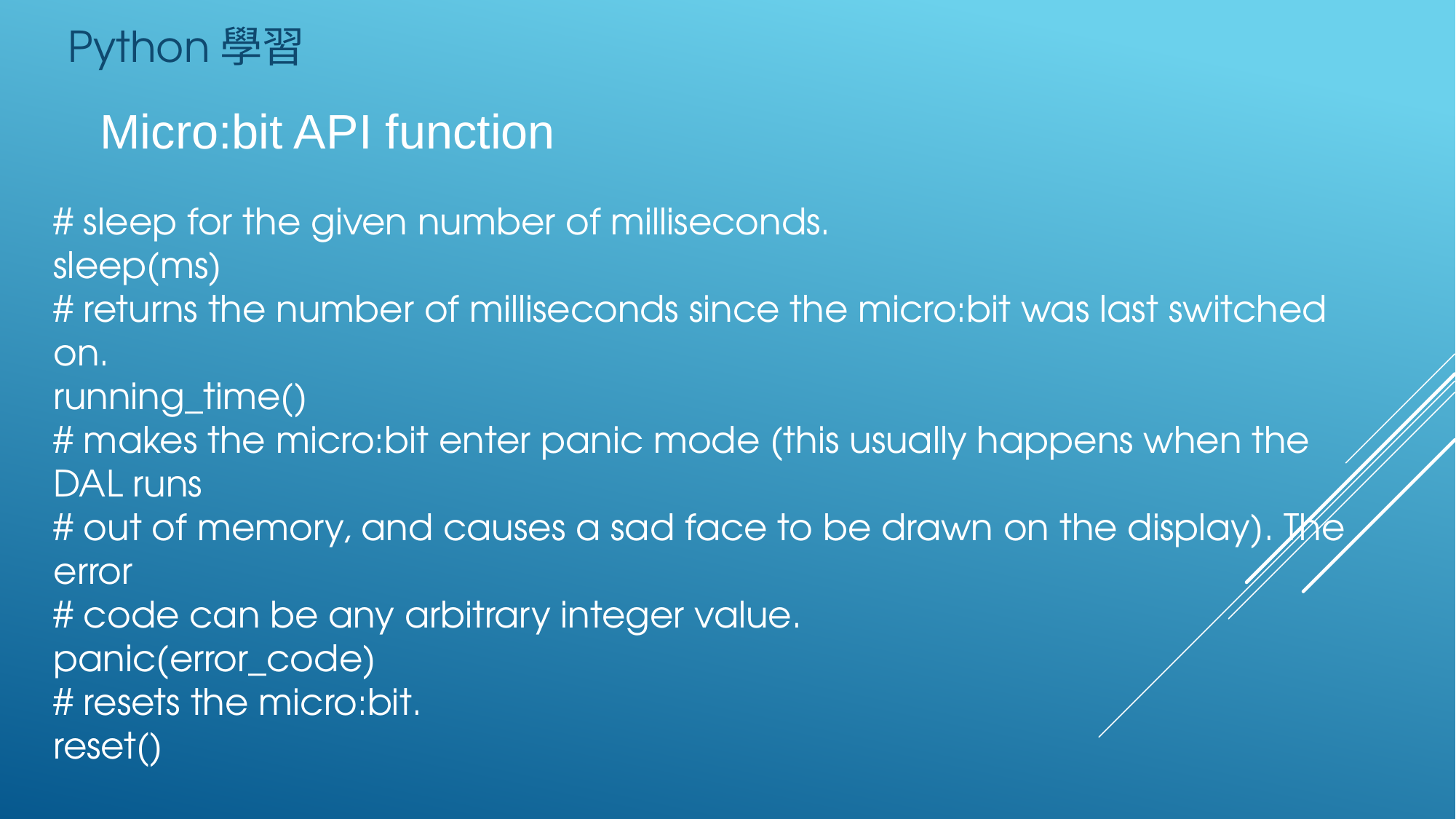

Python學習
Micro:bit API function
# sleep for the given number of milliseconds.
sleep(ms)
# returns the number of milliseconds since the micro:bit was last switched on.
running_time()
# makes the micro:bit enter panic mode (this usually happens when the DAL runs
# out of memory, and causes a sad face to be drawn on the display). The error
# code can be any arbitrary integer value.
panic(error_code)
# resets the micro:bit.
reset()